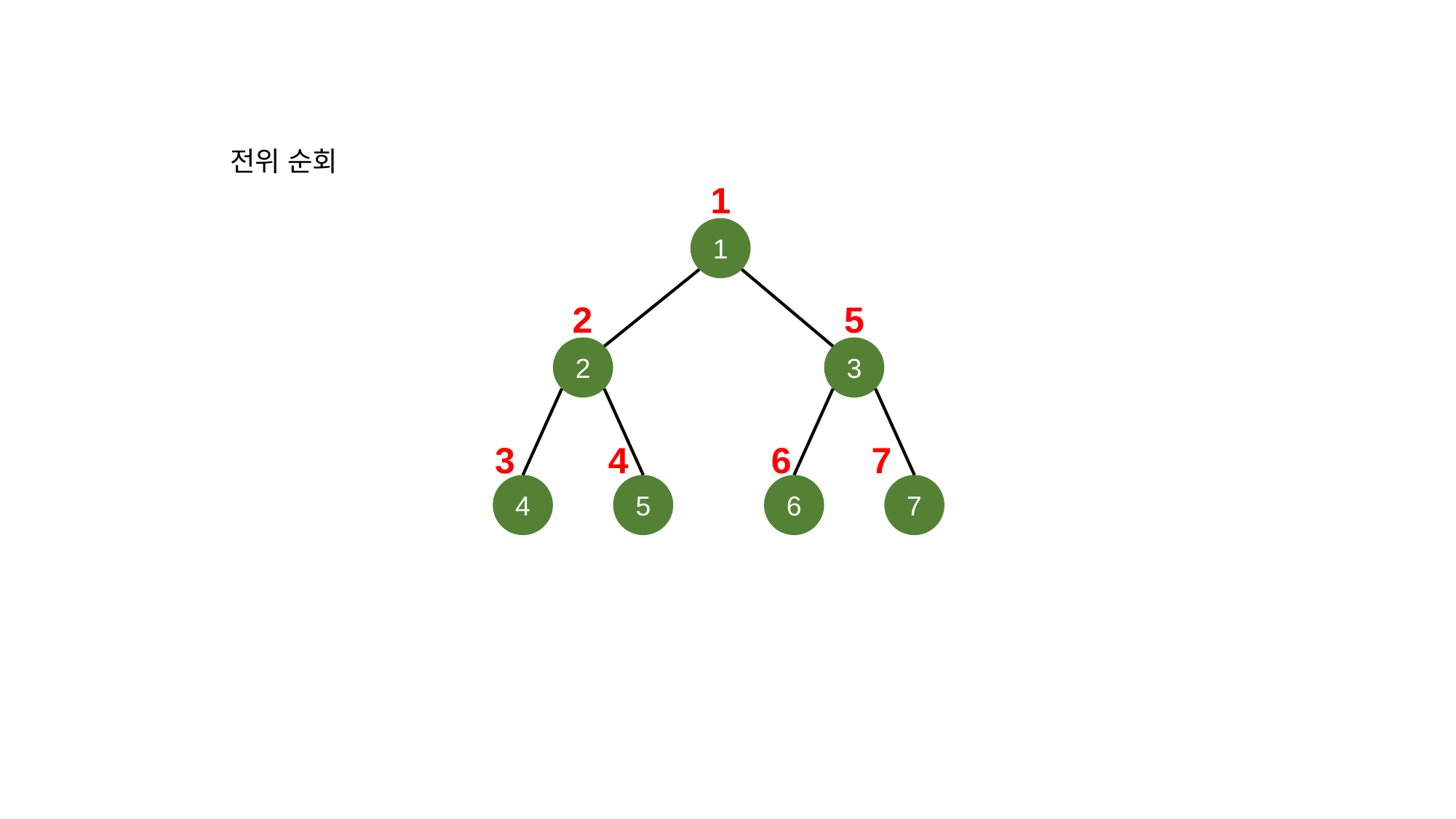

전위 순회
1
1
5
2
2
3
6
7
3
4
4
5
6
7